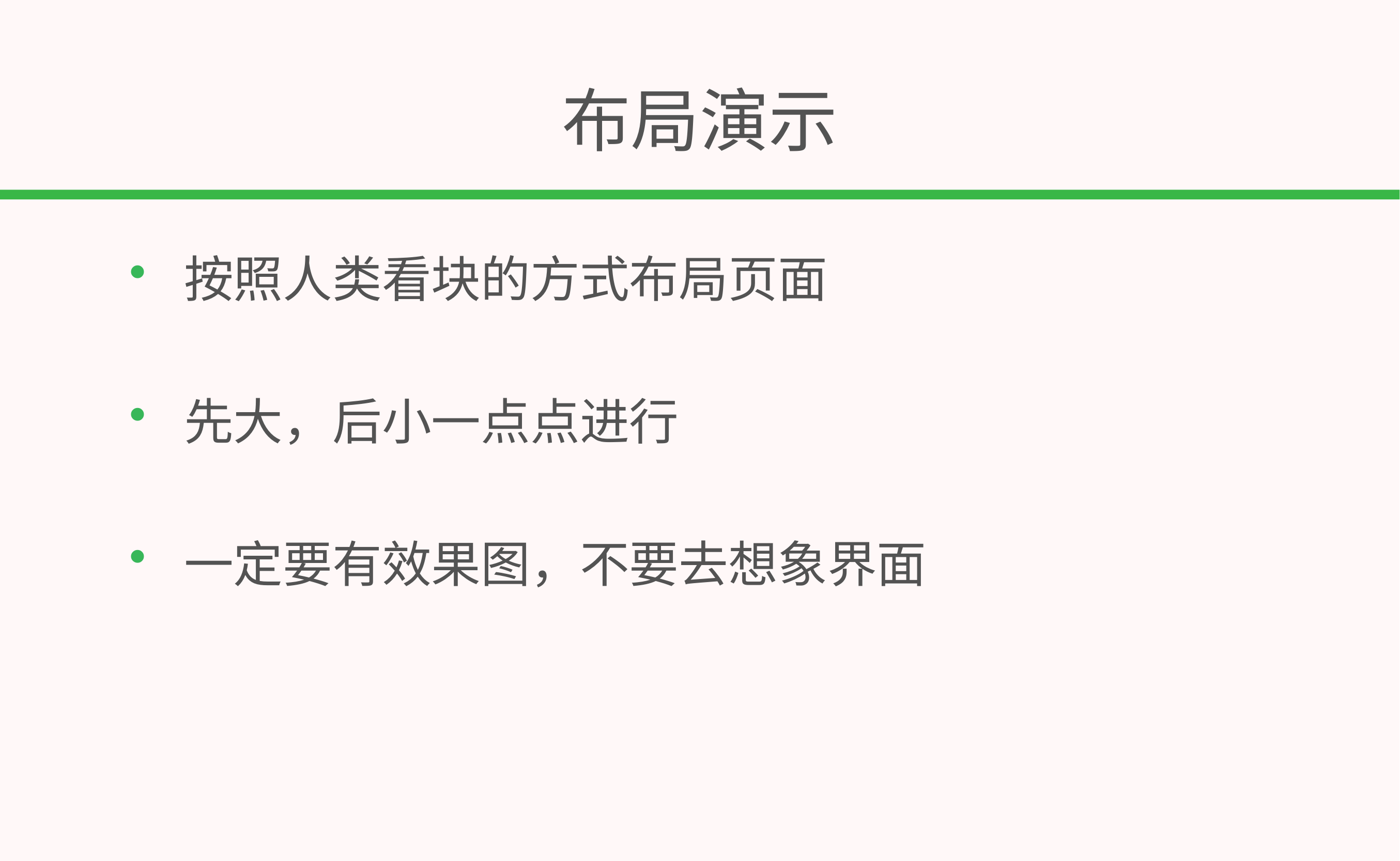

# 布局演示
按照人类看块的方式布局页面

先大，后小一点点进行

一定要有效果图，不要去想象界面